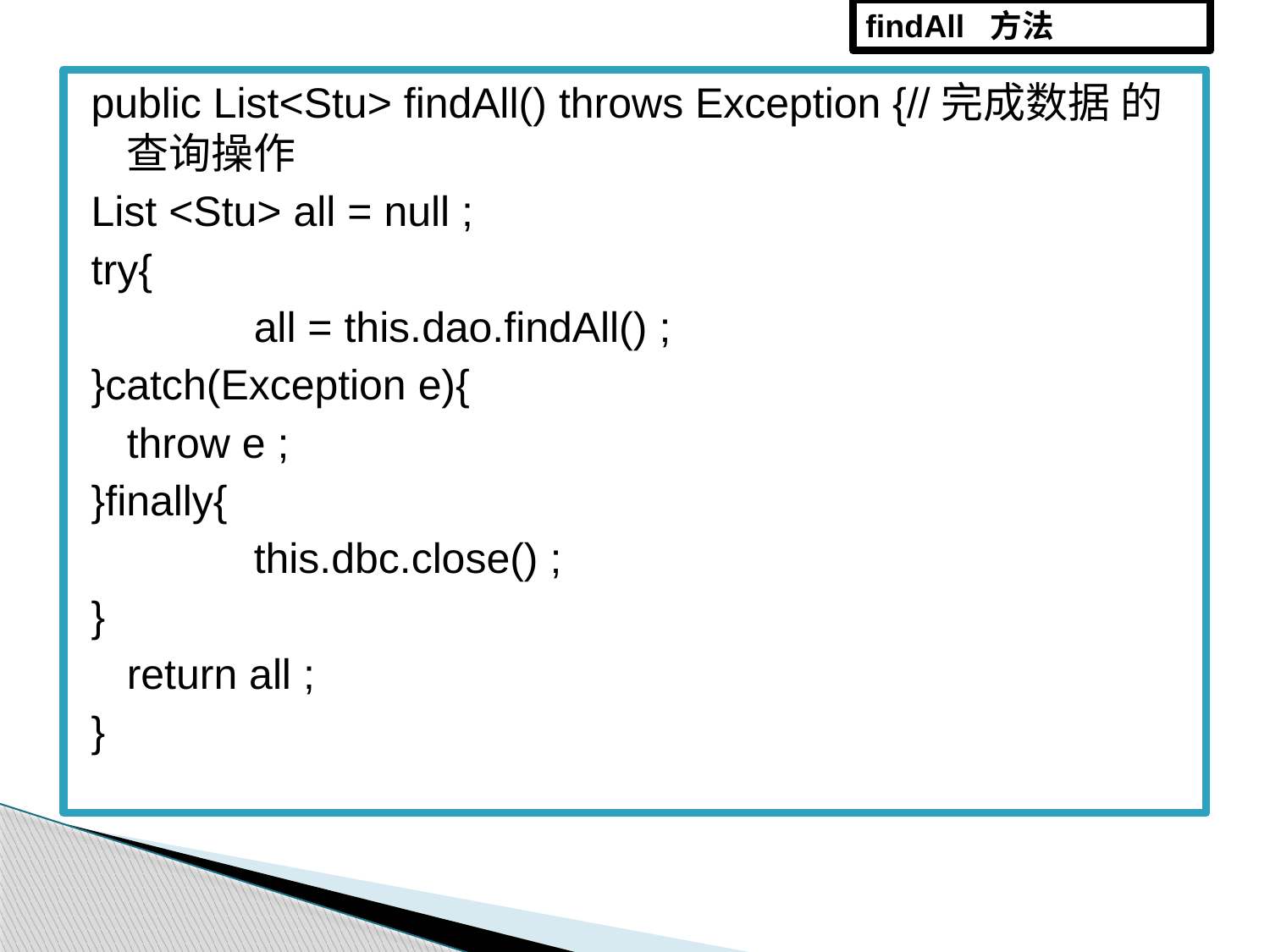

findAll  方法
public List<Stu> findAll() throws Exception {//完成数据 的查询操作
List <Stu> all = null ;
try{
		all = this.dao.findAll() ;
}catch(Exception e){
	throw e ;
}finally{
		this.dbc.close() ;
}
	return all ;
}